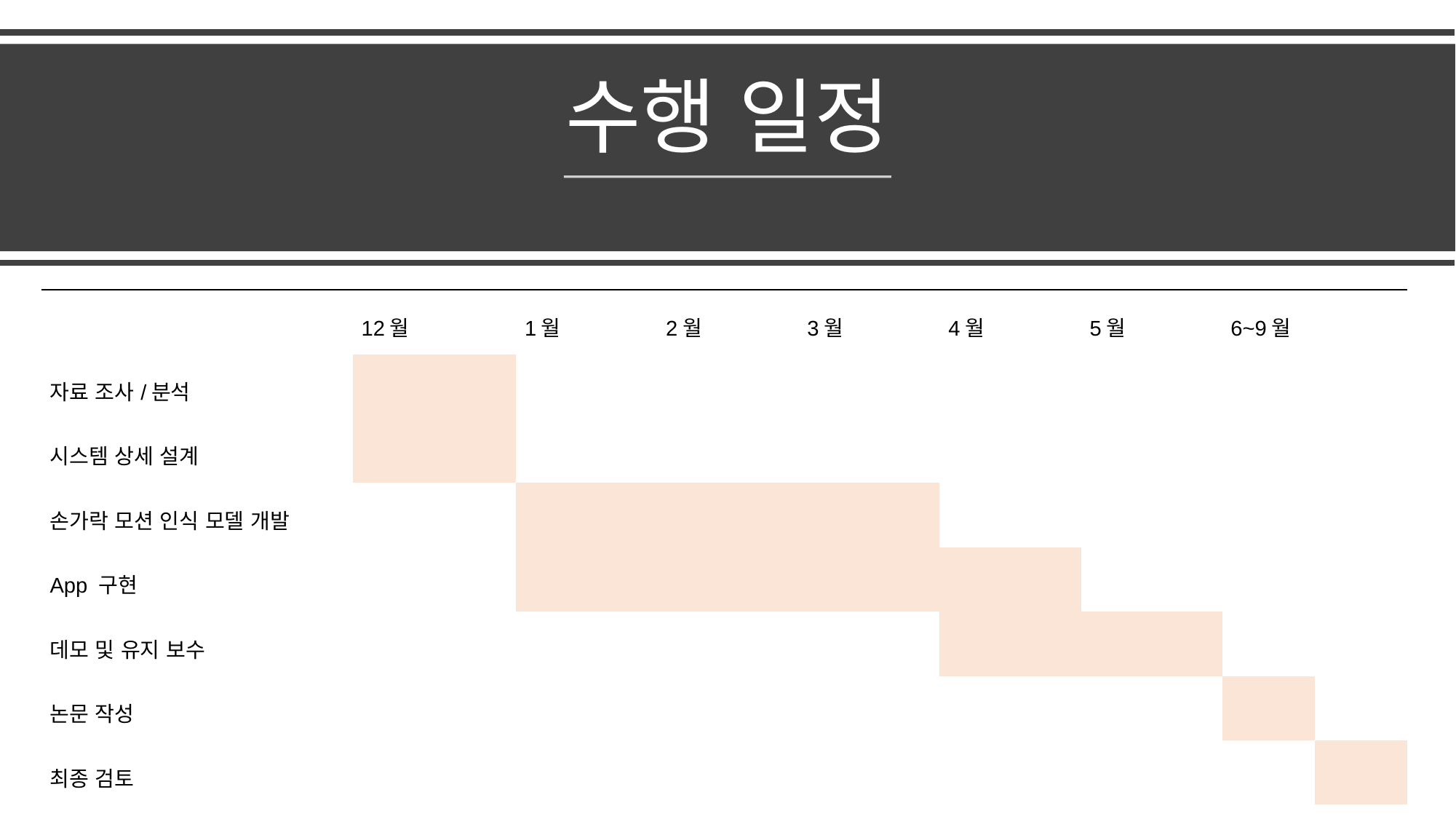

# 수행 일정
|  | 12월 | 1월 | 2월 | 3월 | 4월 | 5월 | 6~9월 |  |
| --- | --- | --- | --- | --- | --- | --- | --- | --- |
| 자료 조사/분석 |  |  |  |  |  |  |  |  |
| 시스템 상세 설계 |  |  |  |  |  |  |  |  |
| 손가락 모션 인식 모델 개발 |  |  |  |  |  |  |  |  |
| App 구현 |  |  |  |  |  |  |  |  |
| 데모 및 유지 보수 |  |  |  |  |  |  |  |  |
| 논문 작성 |  |  |  |  |  |  |  |  |
| 최종 검토 |  |  |  |  |  |  |  |  |